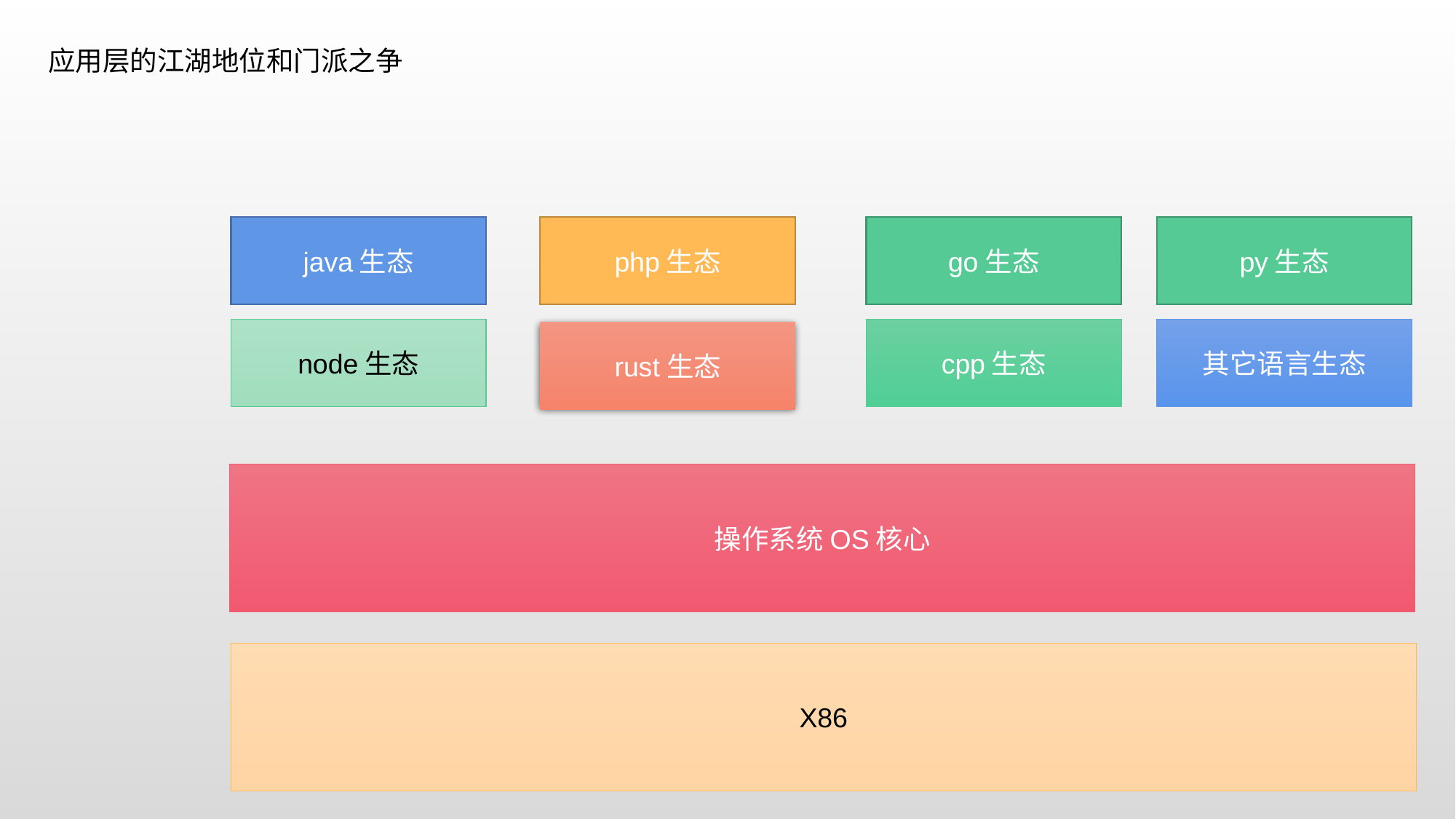

应用层的江湖地位和门派之争
java生态
php生态
go生态
py生态
node生态
cpp生态
其它语言生态
rust生态
操作系统OS核心
X86